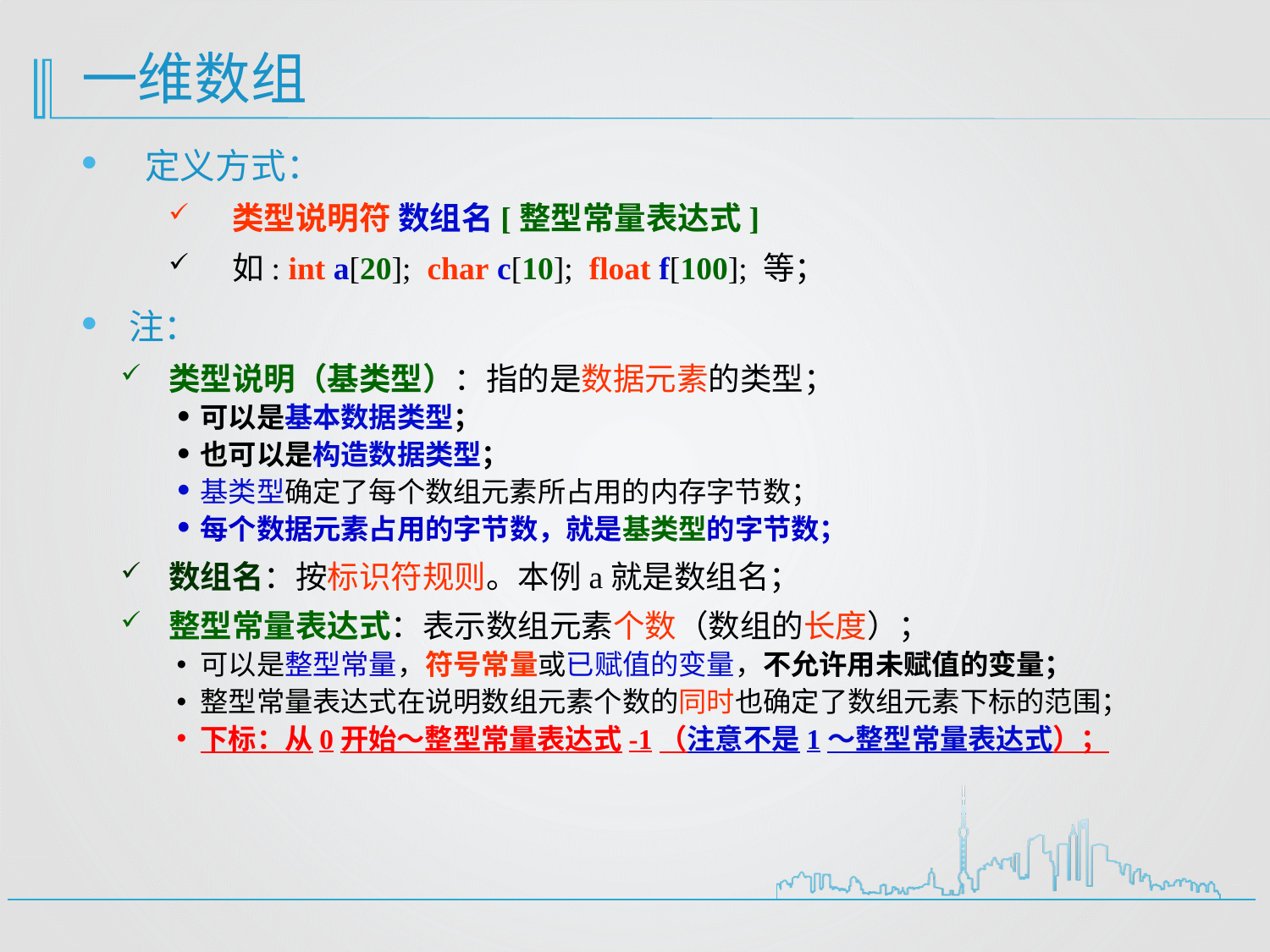

# 一维数组
定义方式：
类型说明符 数组名[整型常量表达式]
如: int a[20];  char c[10];  float f[100]; 等；
注：
类型说明（基类型）：指的是数据元素的类型；
可以是基本数据类型；
也可以是构造数据类型；
基类型确定了每个数组元素所占用的内存字节数；
每个数据元素占用的字节数，就是基类型的字节数；
数组名：按标识符规则。本例a就是数组名；
整型常量表达式：表示数组元素个数（数组的长度）；
可以是整型常量，符号常量或已赋值的变量，不允许用未赋值的变量；
整型常量表达式在说明数组元素个数的同时也确定了数组元素下标的范围；
下标：从0开始～整型常量表达式-1（注意不是1～整型常量表达式）；